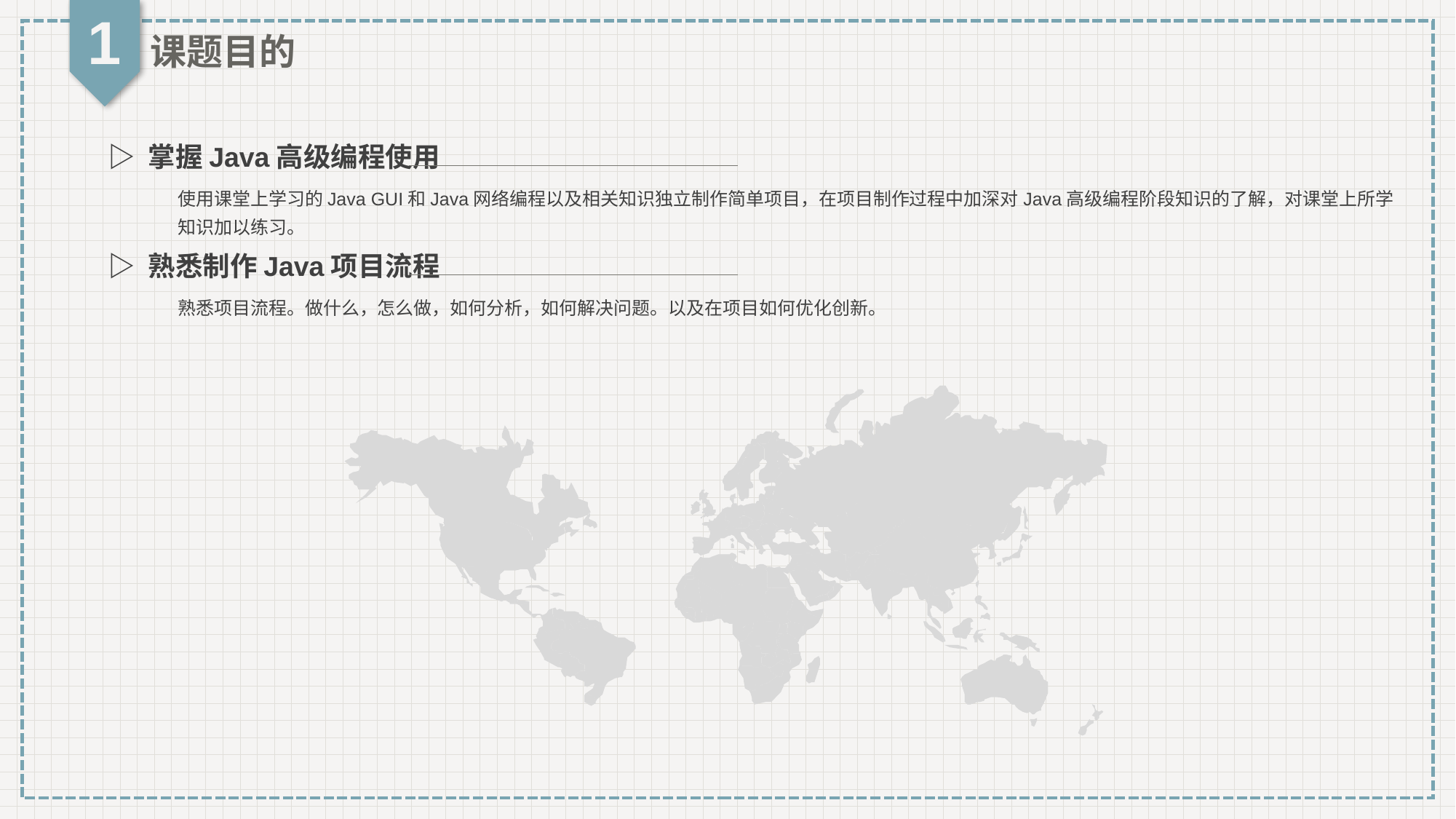

1
课题目的
▷ 掌握Java高级编程使用
使用课堂上学习的Java GUI和Java网络编程以及相关知识独立制作简单项目，在项目制作过程中加深对Java高级编程阶段知识的了解，对课堂上所学知识加以练习。
▷ 熟悉制作Java项目流程
熟悉项目流程。做什么，怎么做，如何分析，如何解决问题。以及在项目如何优化创新。